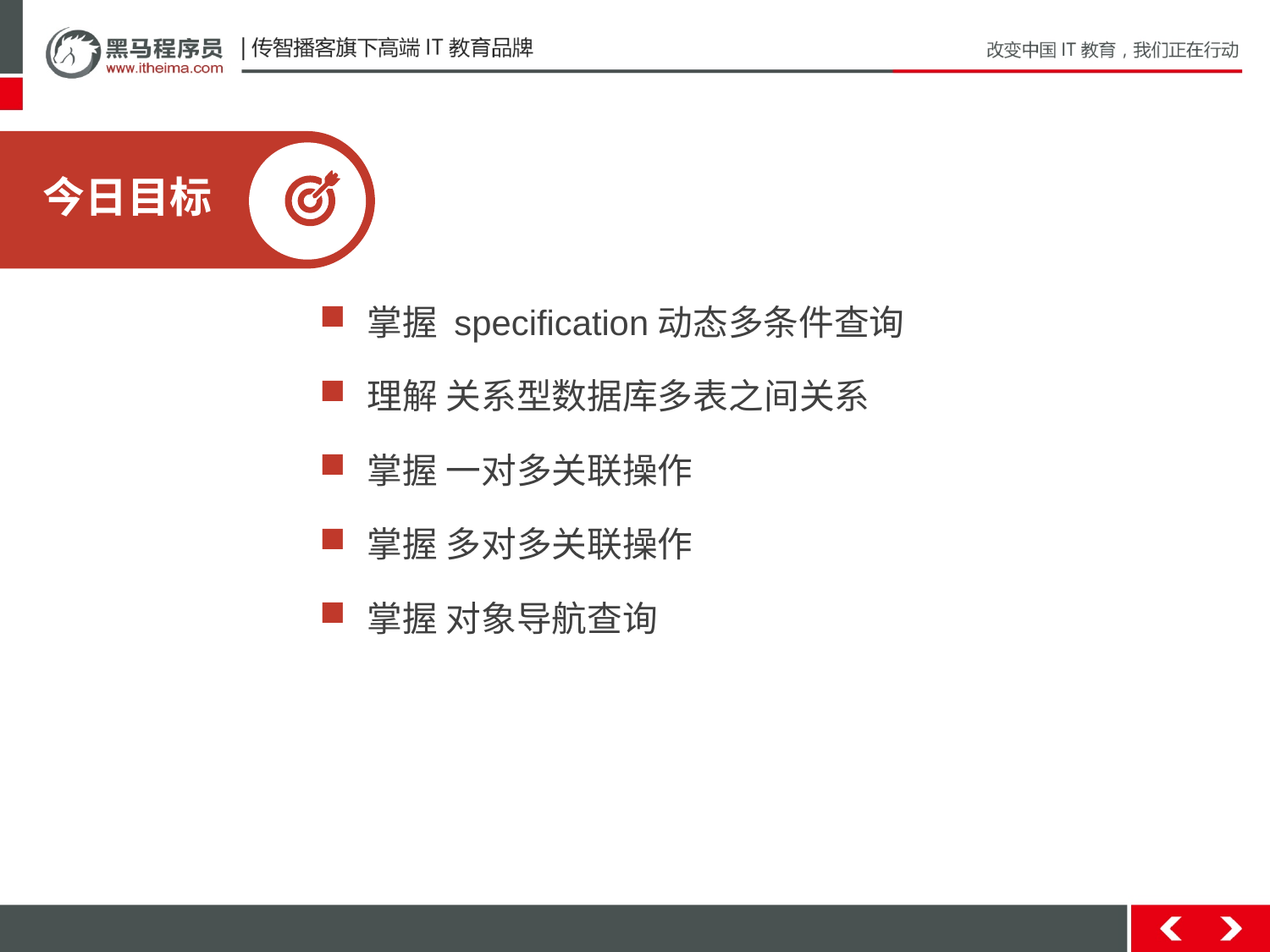

今日目标

掌握 specification动态多条件查询
理解 关系型数据库多表之间关系
掌握 一对多关联操作
掌握 多对多关联操作
掌握 对象导航查询